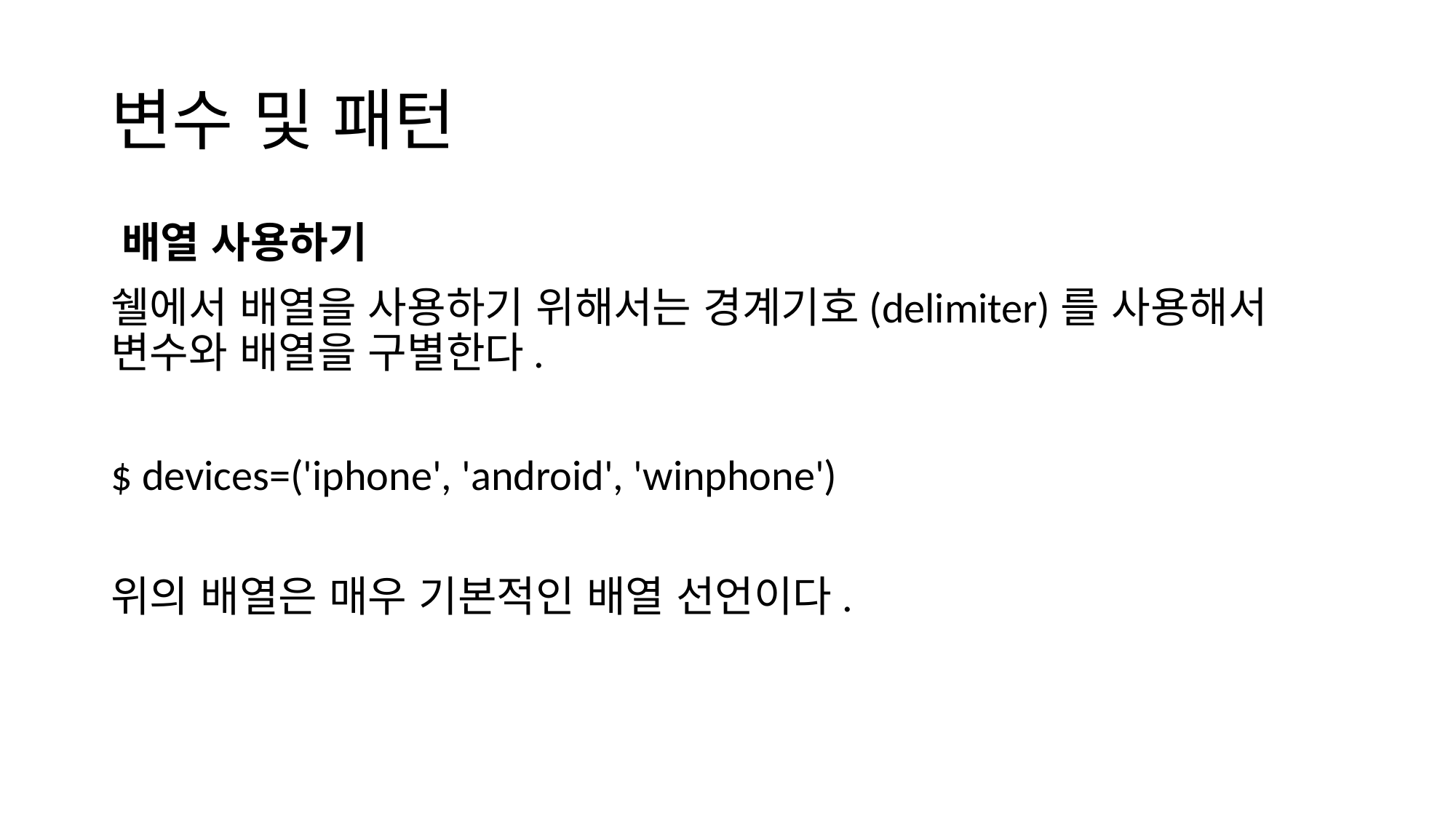

# 변수 및 패턴
배열 사용하기
쉘에서 배열을 사용하기 위해서는 경계기호(delimiter)를 사용해서 변수와 배열을 구별한다.

$ devices=('iphone', 'android', 'winphone')

위의 배열은 매우 기본적인 배열 선언이다.